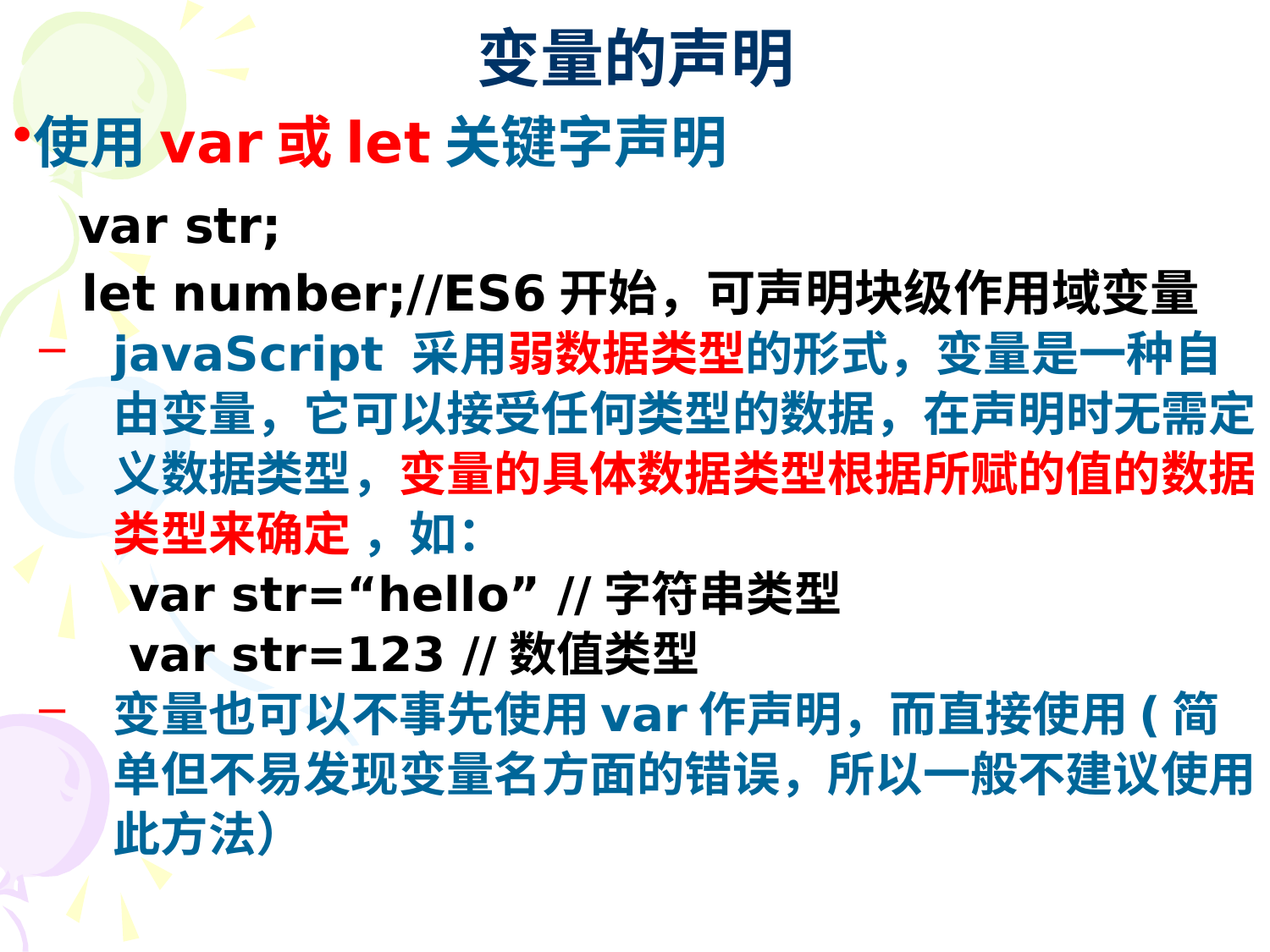

# 变量的声明
使用var或let关键字声明
   var str;
    let number;//ES6开始，可声明块级作用域变量
javaScript 采用弱数据类型的形式，变量是一种自由变量，它可以接受任何类型的数据，在声明时无需定义数据类型，变量的具体数据类型根据所赋的值的数据类型来确定 ，如：
       var str=“hello” //字符串类型
       var str=123 //数值类型
变量也可以不事先使用var作声明，而直接使用(简单但不易发现变量名方面的错误，所以一般不建议使用此方法）